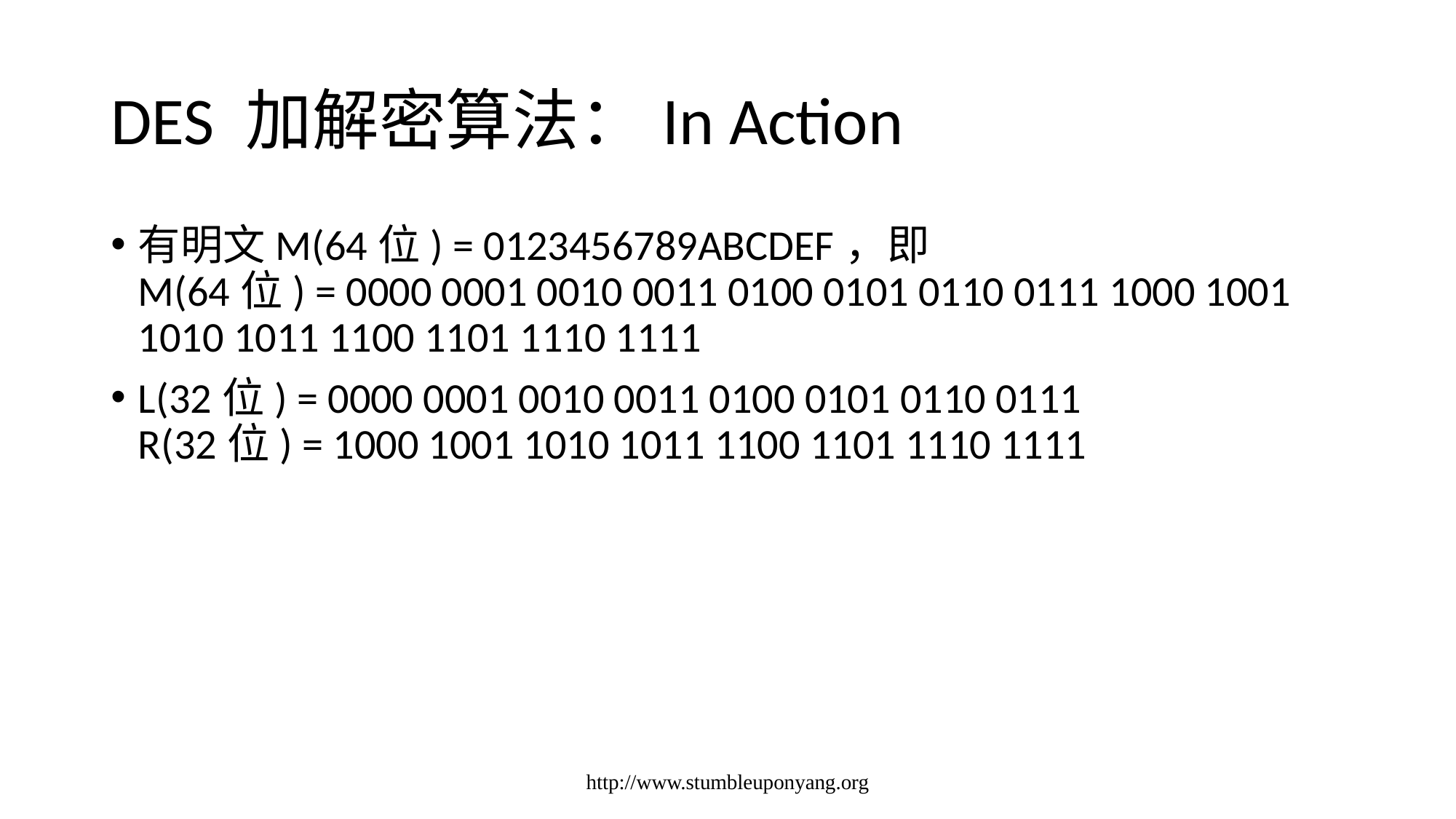

# DES 加解密算法：In Action
有明文M(64位) = 0123456789ABCDEF，即
M(64位) = 0000 0001 0010 0011 0100 0101 0110 0111 1000 1001 1010 1011 1100 1101 1110 1111
L(32位) = 0000 0001 0010 0011 0100 0101 0110 0111
R(32位) = 1000 1001 1010 1011 1100 1101 1110 1111
http://www.stumbleuponyang.org